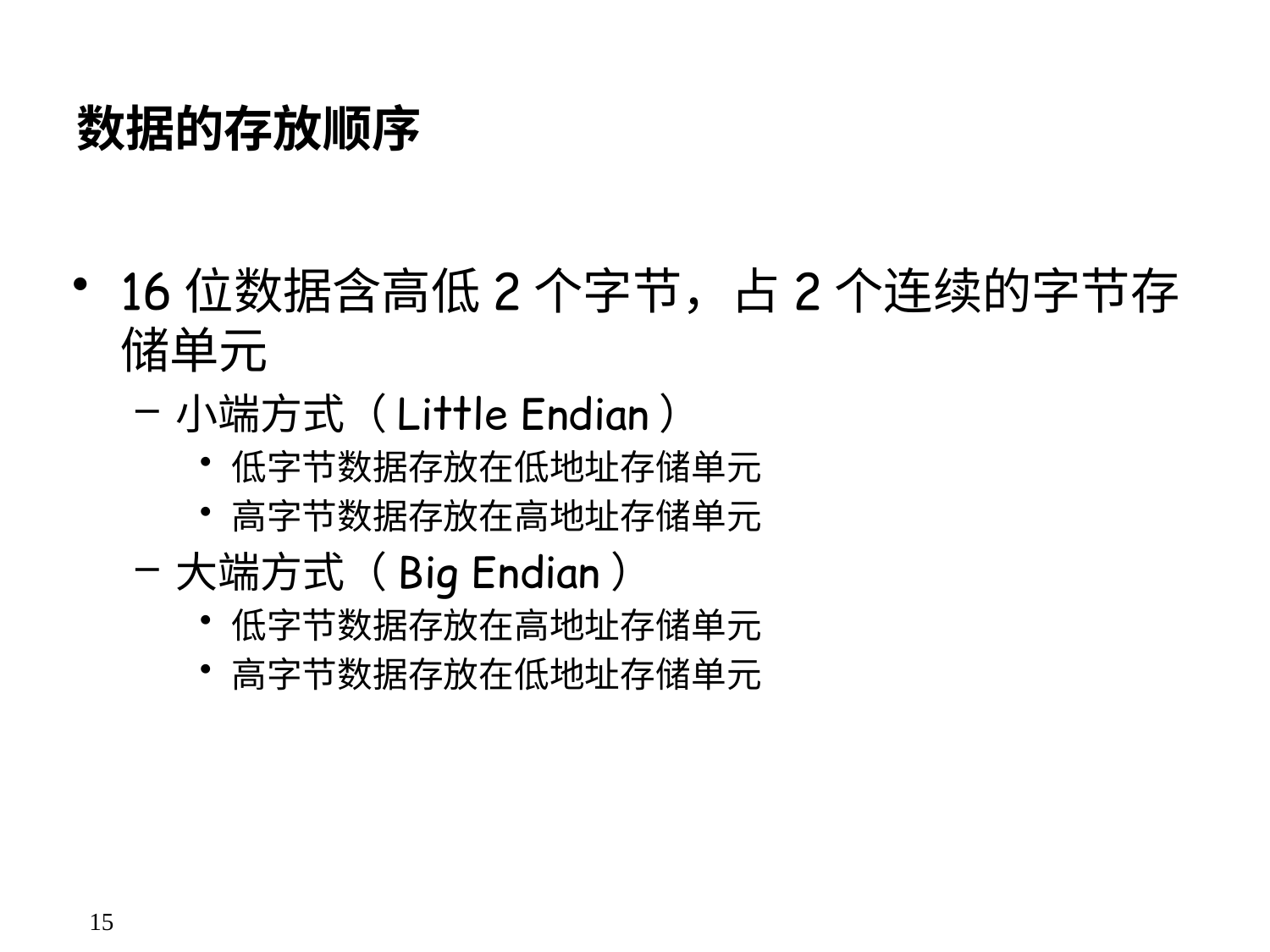

# 数据的存放顺序
16位数据含高低2个字节，占2个连续的字节存储单元
小端方式（Little Endian）
低字节数据存放在低地址存储单元
高字节数据存放在高地址存储单元
大端方式（Big Endian）
低字节数据存放在高地址存储单元
高字节数据存放在低地址存储单元
15